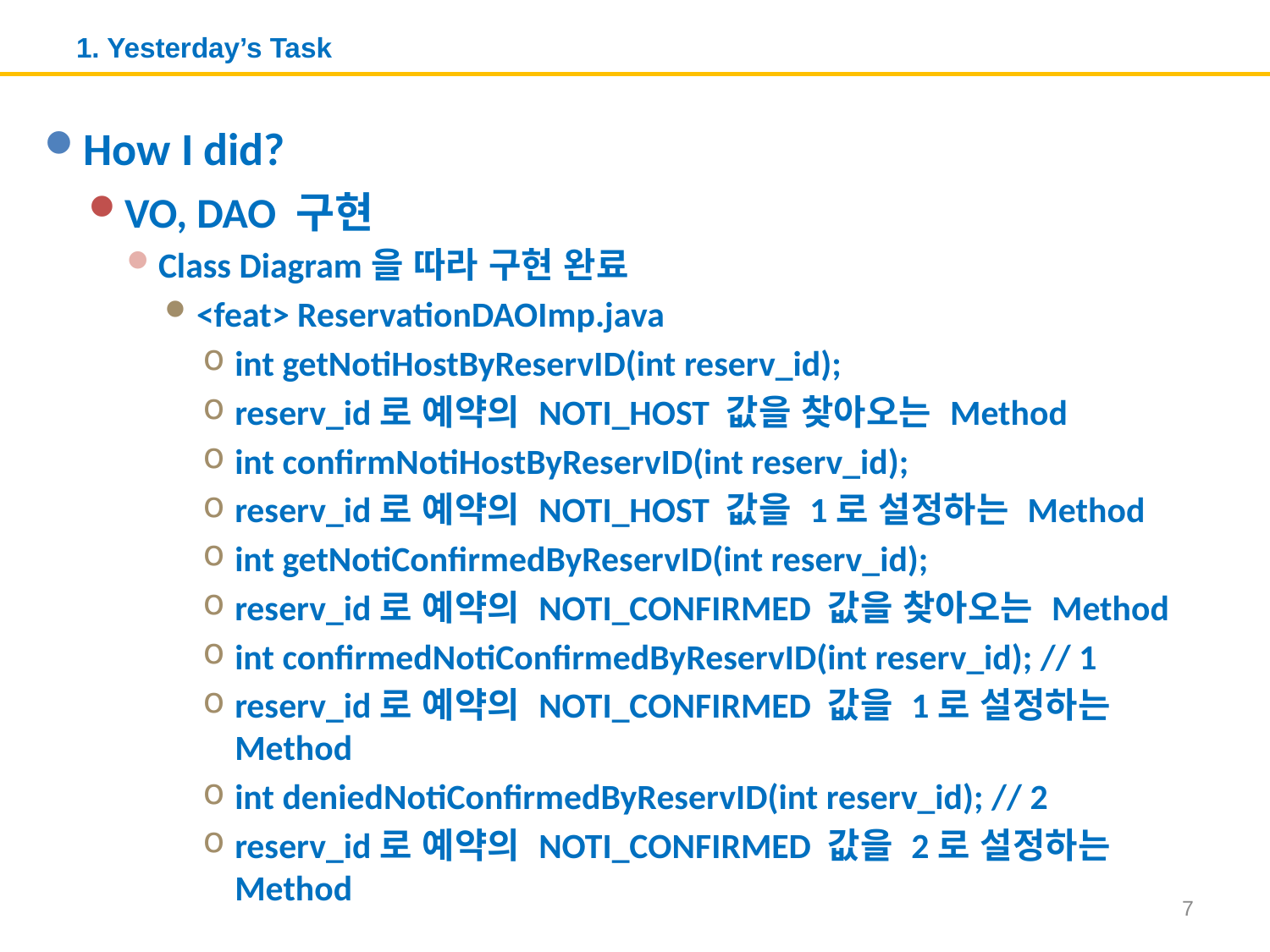

# 1. Yesterday’s Task
How I did?
VO, DAO 구현
Class Diagram을 따라 구현 완료
<feat> ReservationDAOImp.java
int getNotiHostByReservID(int reserv_id);
reserv_id로 예약의 NOTI_HOST 값을 찾아오는 Method
int confirmNotiHostByReservID(int reserv_id);
reserv_id로 예약의 NOTI_HOST 값을 1로 설정하는 Method
int getNotiConfirmedByReservID(int reserv_id);
reserv_id로 예약의 NOTI_CONFIRMED 값을 찾아오는 Method
int confirmedNotiConfirmedByReservID(int reserv_id); // 1
reserv_id로 예약의 NOTI_CONFIRMED 값을 1로 설정하는 Method
int deniedNotiConfirmedByReservID(int reserv_id); // 2
reserv_id로 예약의 NOTI_CONFIRMED 값을 2로 설정하는 Method

7